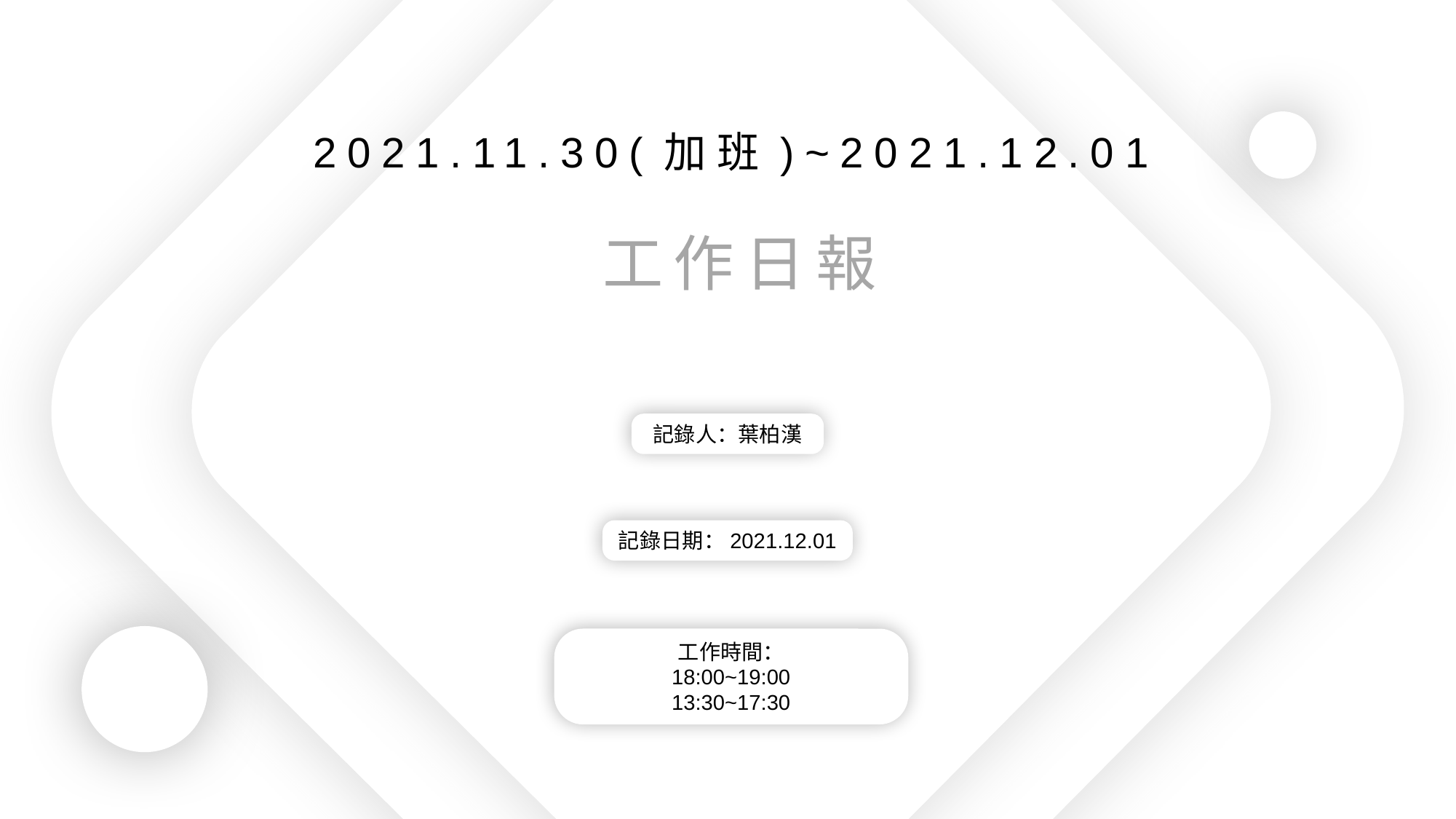

2021.11.30(加班)~2021.12.01
工作日報

記錄人：葉柏漢

記錄日期：2021.12.01

工作時間：
18:00~19:00
13:30~17:30